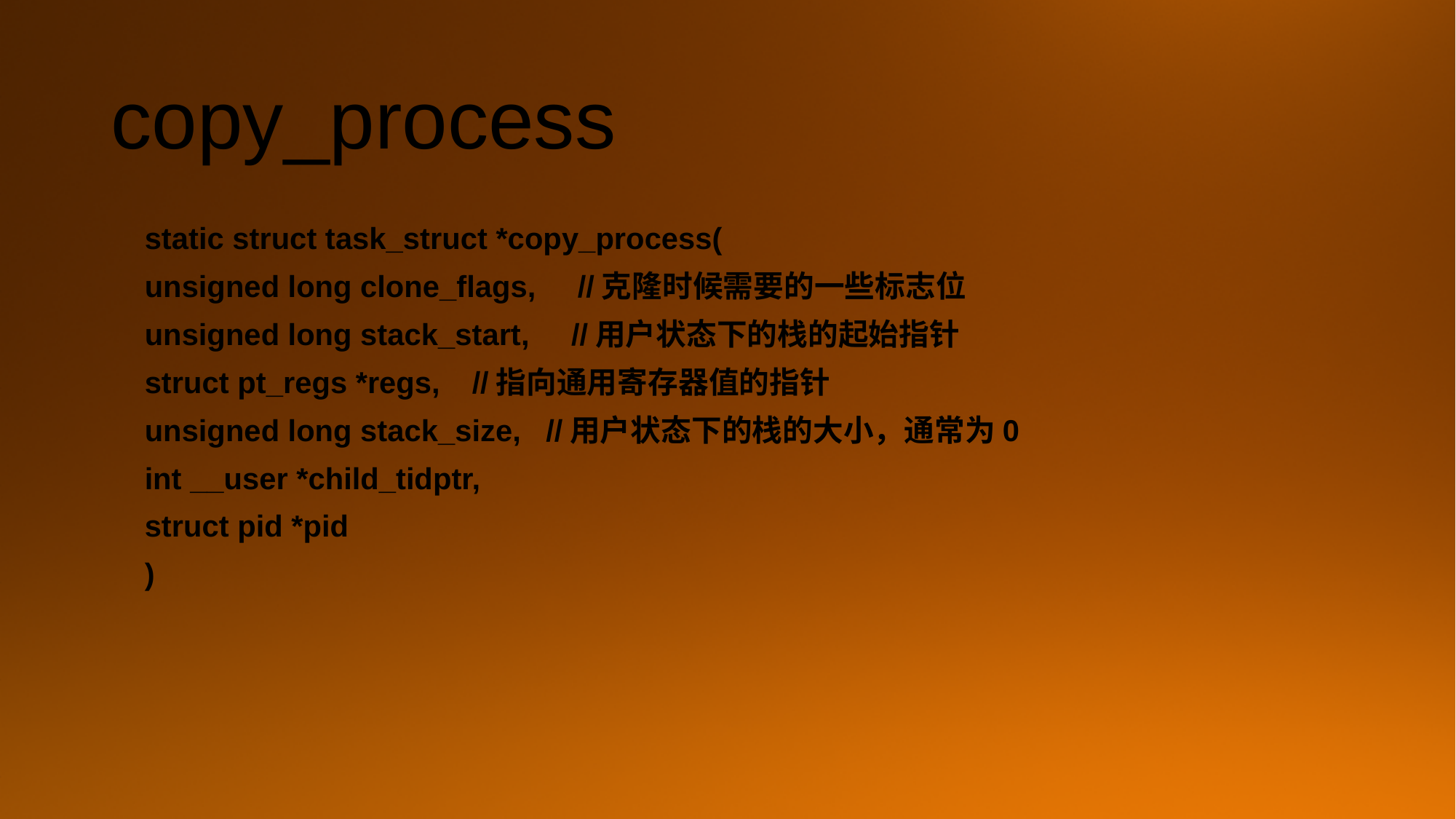

# copy_process
static struct task_struct *copy_process(
unsigned long clone_flags,     //克隆时候需要的一些标志位
unsigned long stack_start,     //用户状态下的栈的起始指针
struct pt_regs *regs,	//指向通用寄存器值的指针
unsigned long stack_size,   //用户状态下的栈的大小，通常为0
int __user *child_tidptr,
struct pid *pid
)